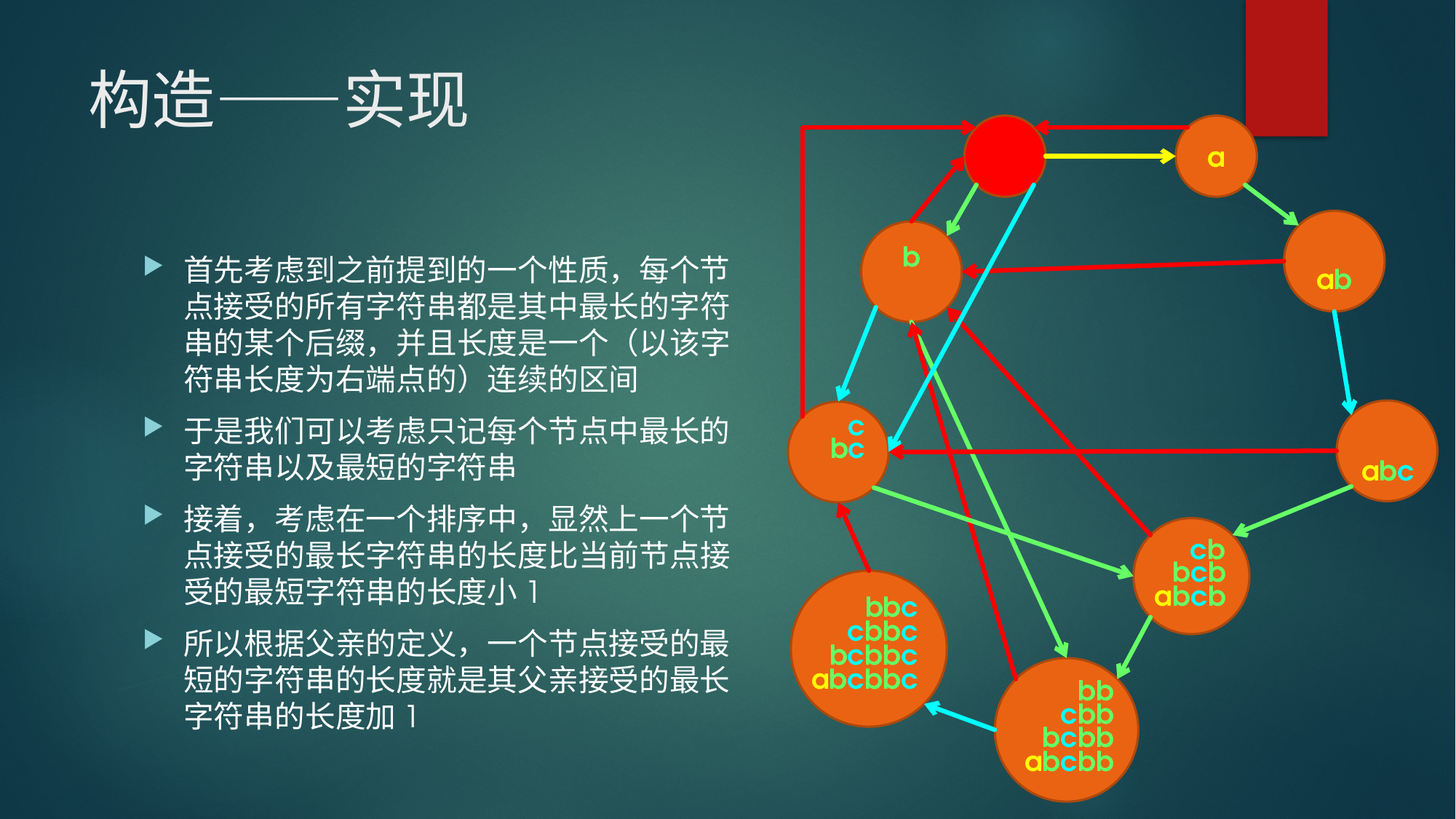

# 构造——实现

a

b
首先考虑到之前提到的一个性质，每个节点接受的所有字符串都是其中最长的字符串的某个后缀，并且长度是一个（以该字符串长度为右端点的）连续的区间
于是我们可以考虑只记每个节点中最长的字符串以及最短的字符串
接着，考虑在一个排序中，显然上一个节点接受的最长字符串的长度比当前节点接受的最短字符串的长度小1
所以根据父亲的定义，一个节点接受的最短的字符串的长度就是其父亲接受的最长字符串的长度加1
ab

c
bc
abc

cb
bcb

abcb
bbc
cbbc
bcbbc
abcbbc

bb
cbb
bcbb
abcbb